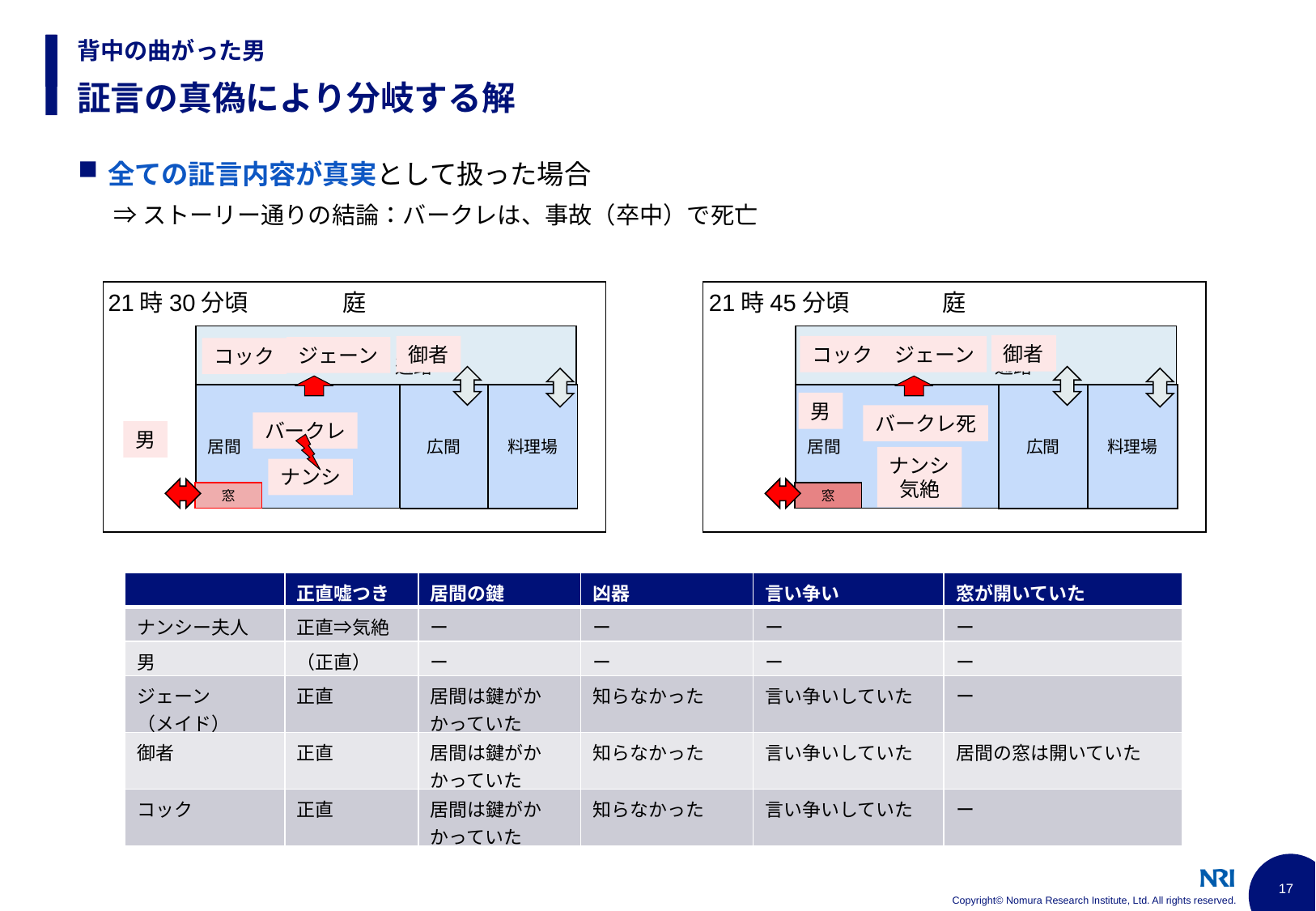

背中の曲がった男
# 証言の真偽により分岐する解
全ての証言内容が真実として扱った場合
⇒ストーリー通りの結論：バークレは、事故（卒中）で死亡

庭
21時45分頃
庭
21時30分頃
　　　　　　　　　　　　　　　　　　　　　　通路
　　　　　　　　　　　　　　　　　　　　　　通路
御者
コック
ジェーン
御者
ジェーン
コック

居間
居間
広間
料理場
広間
料理場
男
バークレ死
バークレ
男

ナンシ
気絶
ナンシ

窓
窓
|  | 正直嘘つき | 居間の鍵 | 凶器 | 言い争い | 窓が開いていた |
| --- | --- | --- | --- | --- | --- |
| ナンシー夫人 | 正直⇒気絶 | ー | ー | ー | ー |
| 男 | （正直） | ー | ー | ー | ー |
| ジェーン （メイド） | 正直 | 居間は鍵がかかっていた | 知らなかった | 言い争いしていた | ー |
| 御者 | 正直 | 居間は鍵がかかっていた | 知らなかった | 言い争いしていた | 居間の窓は開いていた |
| コック | 正直 | 居間は鍵がかかっていた | 知らなかった | 言い争いしていた | ー |